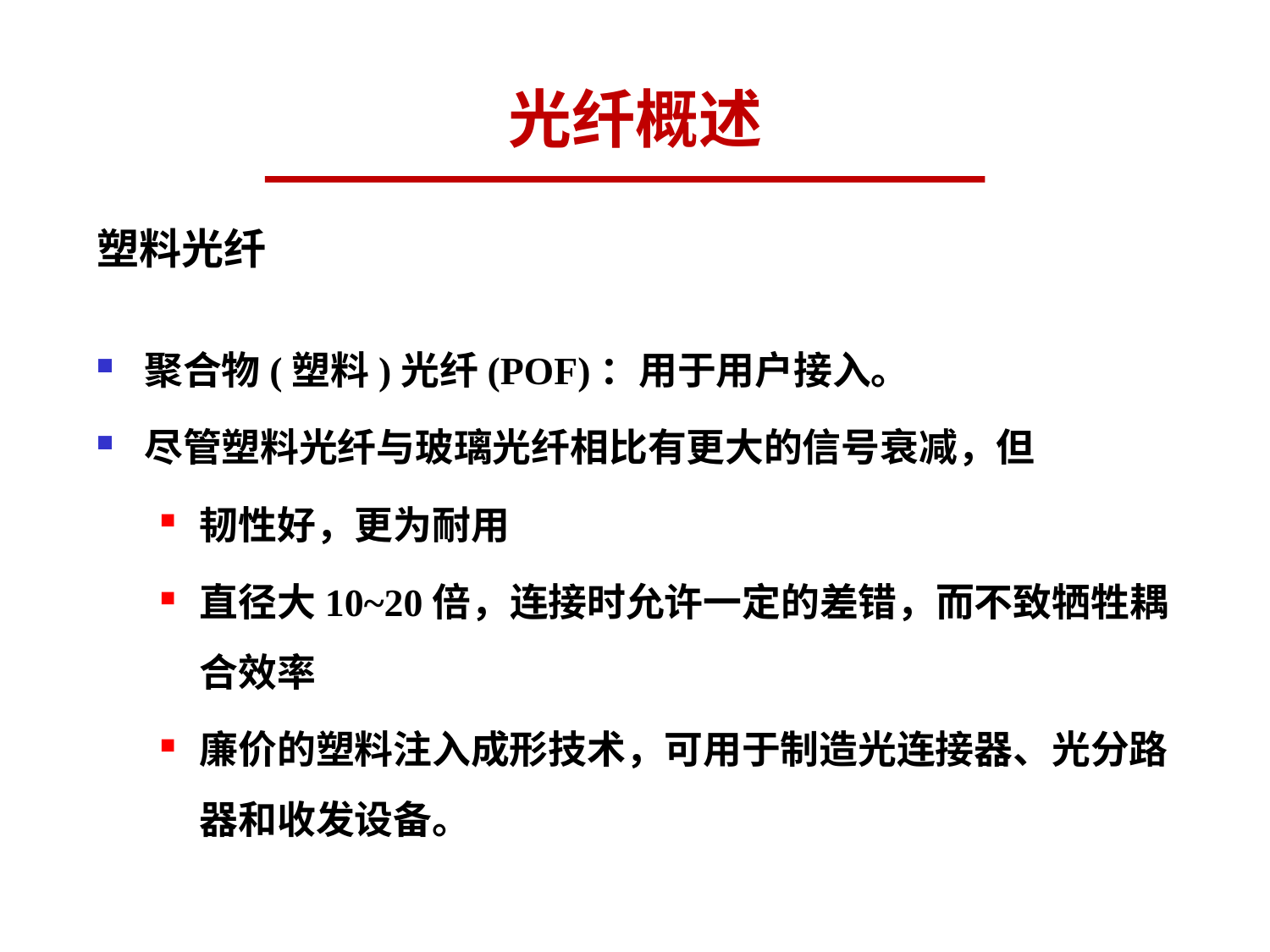

# 光纤概述

塑料光纤
聚合物(塑料)光纤(POF)：用于用户接入。
尽管塑料光纤与玻璃光纤相比有更大的信号衰减，但
韧性好，更为耐用
直径大10~20倍，连接时允许一定的差错，而不致牺牲耦合效率
廉价的塑料注入成形技术，可用于制造光连接器、光分路器和收发设备。